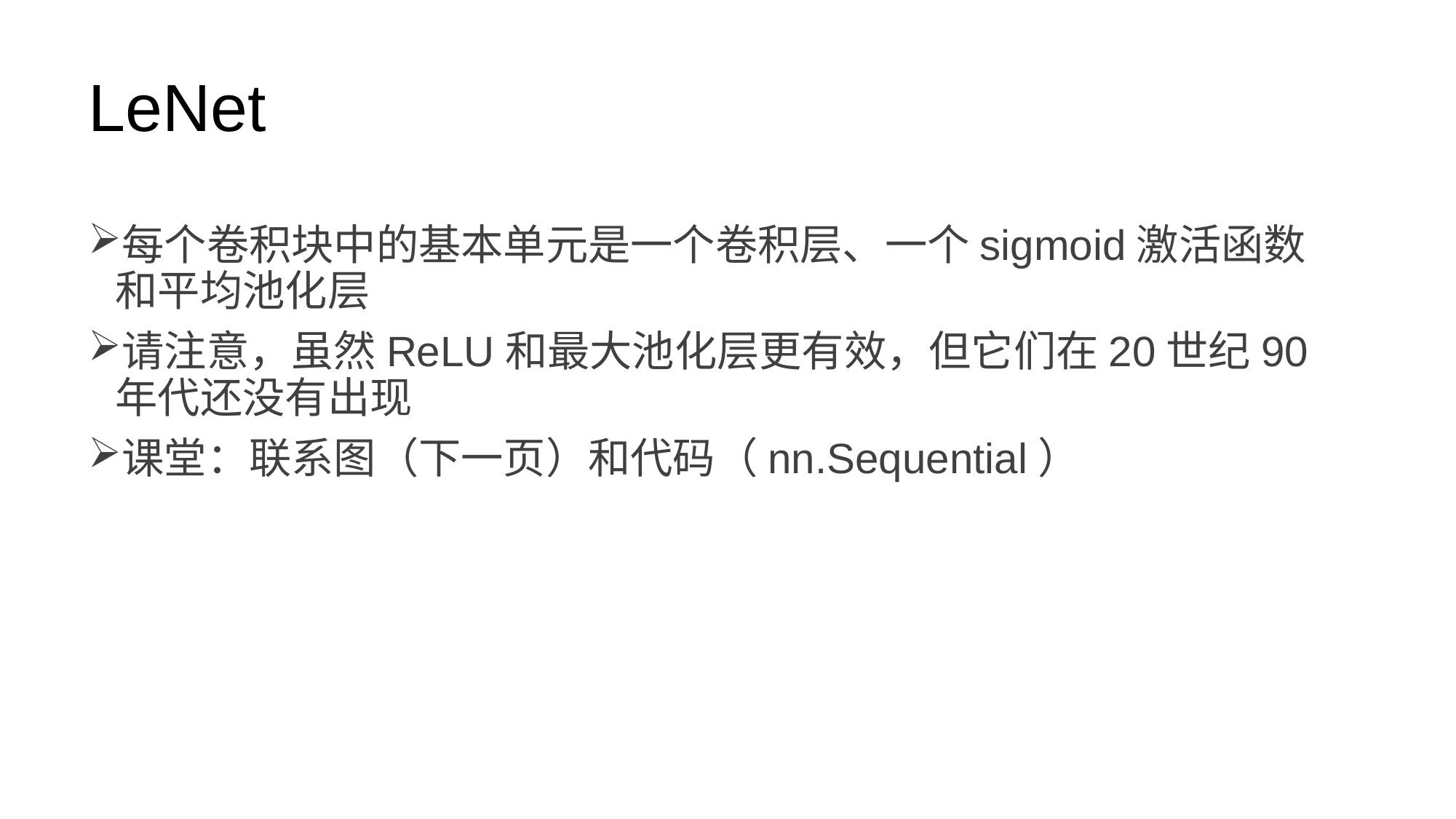

# LeNet
每个卷积块中的基本单元是一个卷积层、一个sigmoid激活函数和平均池化层
请注意，虽然ReLU和最大池化层更有效，但它们在20世纪90年代还没有出现
课堂：联系图（下一页）和代码（nn.Sequential）